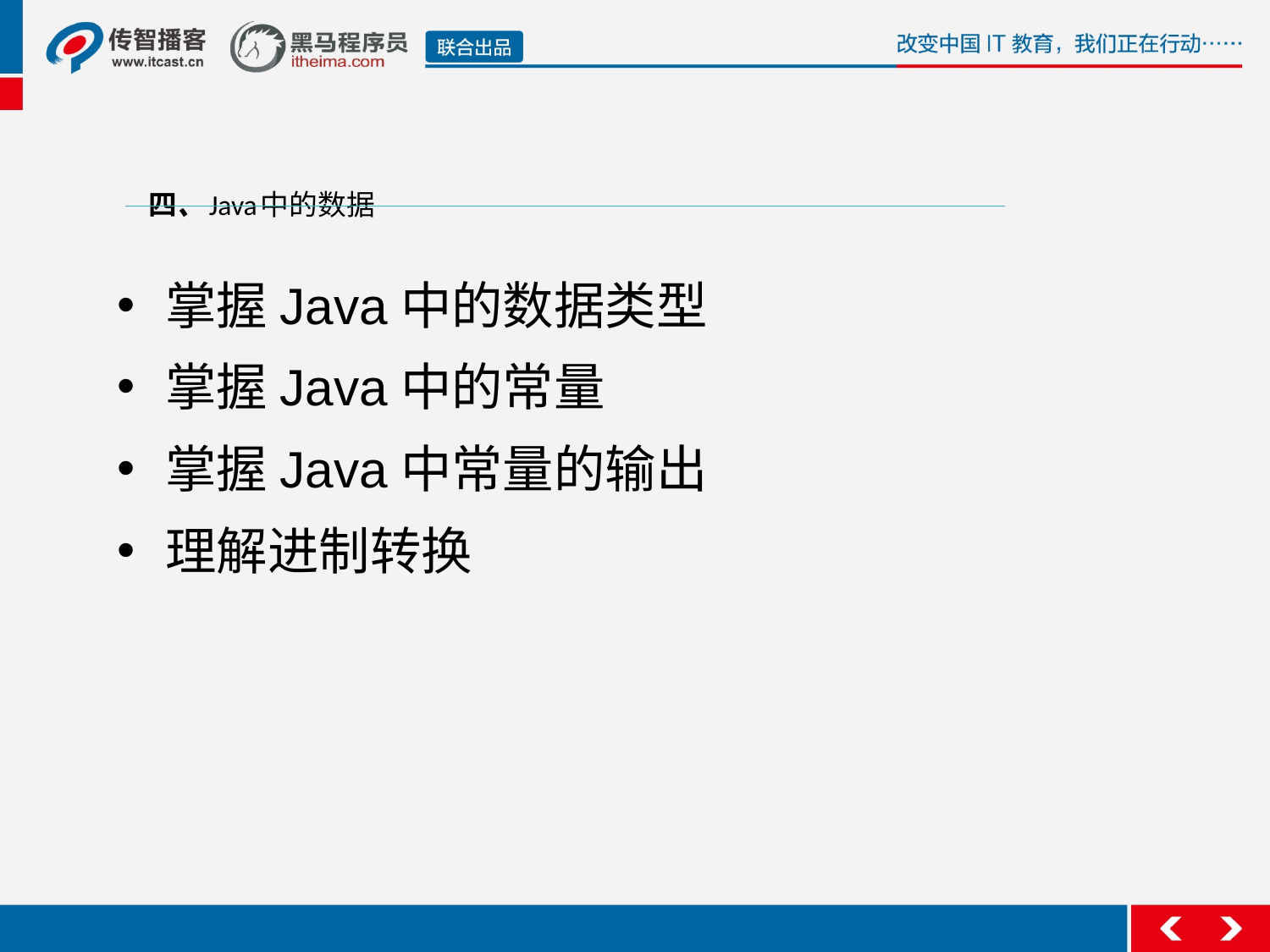

四、Java中的数据
掌握Java中的数据类型
掌握Java中的常量
掌握Java中常量的输出
理解进制转换